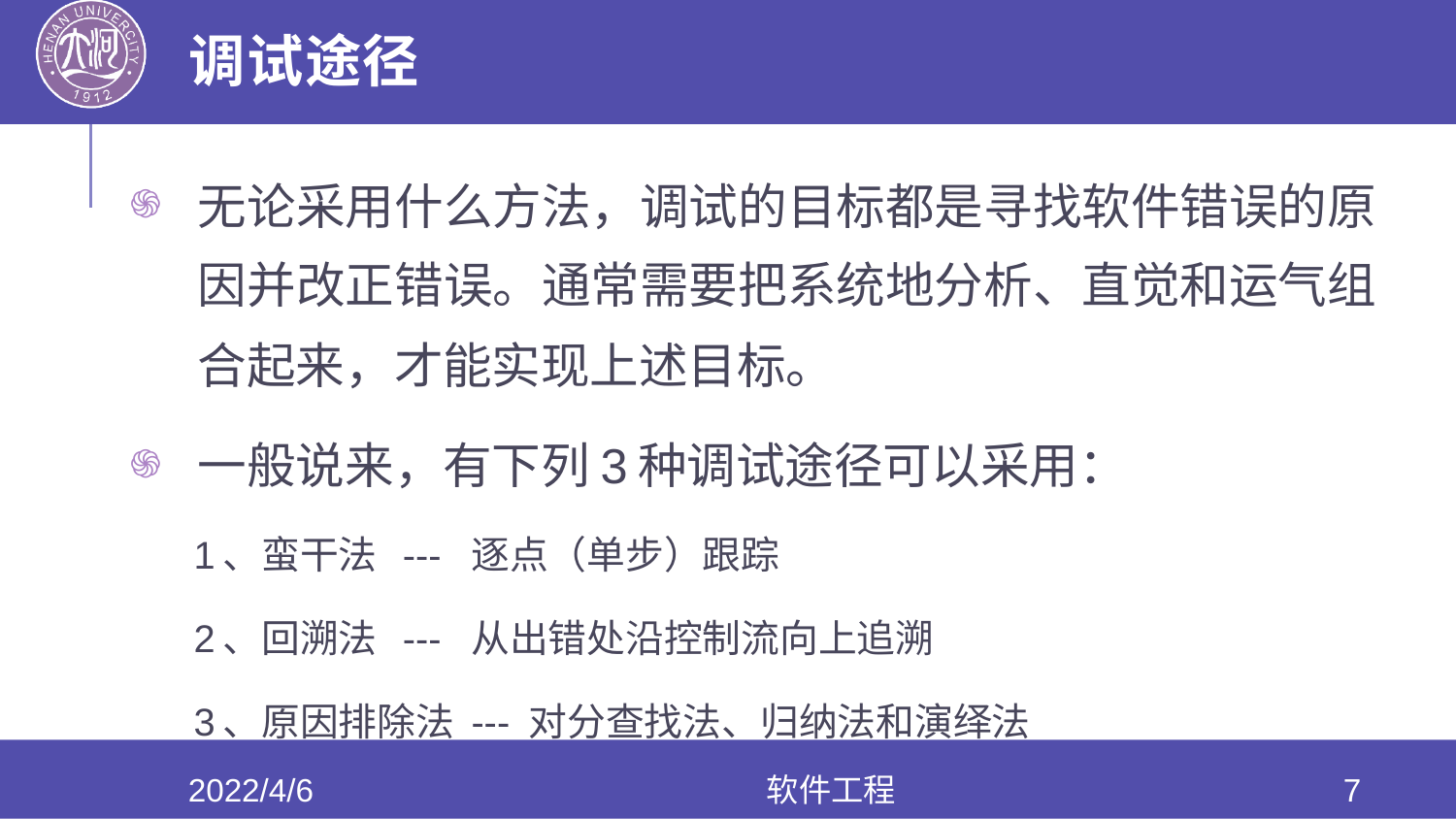

# 调试途径
无论采用什么方法，调试的目标都是寻找软件错误的原因并改正错误。通常需要把系统地分析、直觉和运气组合起来，才能实现上述目标。
一般说来，有下列3种调试途径可以采用：
      1、蛮干法  ---  逐点（单步）跟踪
      2、回溯法  ---  从出错处沿控制流向上追溯
      3、原因排除法 --- 对分查找法、归纳法和演绎法
2022/4/6
软件工程
7